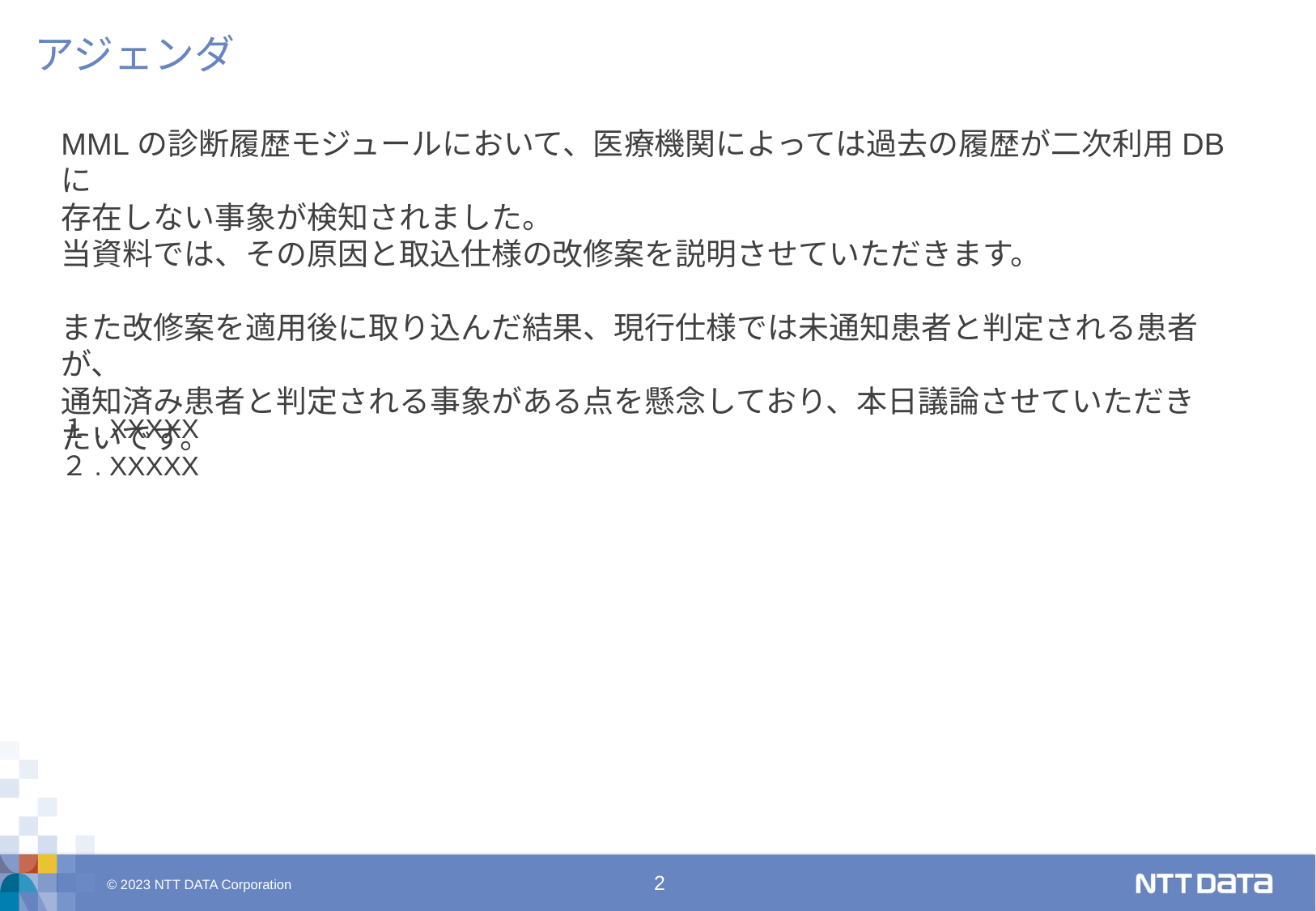

# アジェンダ
MMLの診断履歴モジュールにおいて、医療機関によっては過去の履歴が二次利用DBに
存在しない事象が検知されました。
当資料では、その原因と取込仕様の改修案を説明させていただきます。

また改修案を適用後に取り込んだ結果、現行仕様では未通知患者と判定される患者が、
通知済み患者と判定される事象がある点を懸念しており、本日議論させていただきたいです。

１. XXXXX
２. XXXXX